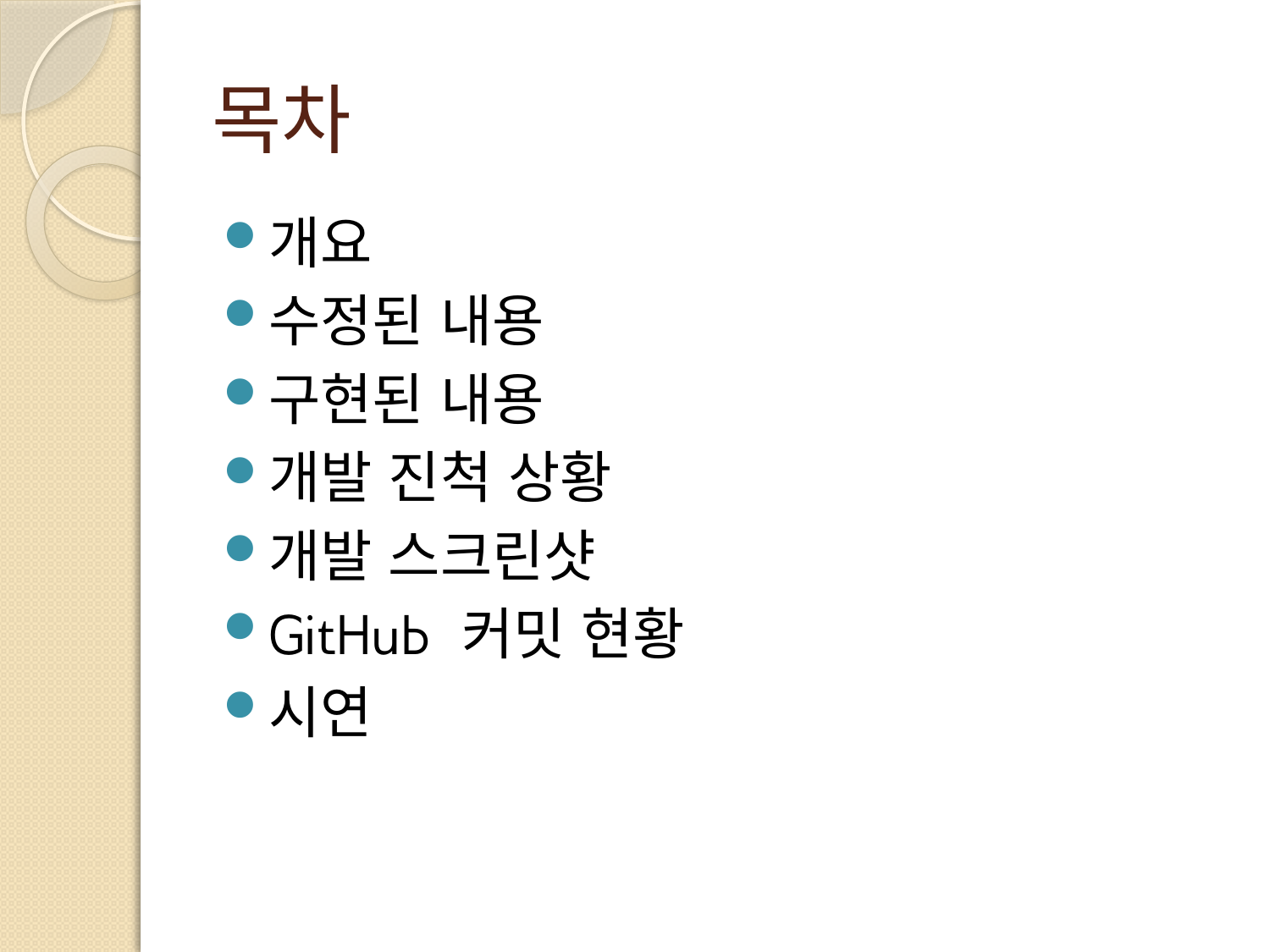

# 목차
개요
수정된 내용
구현된 내용
개발 진척 상황
개발 스크린샷
GitHub 커밋 현황
시연